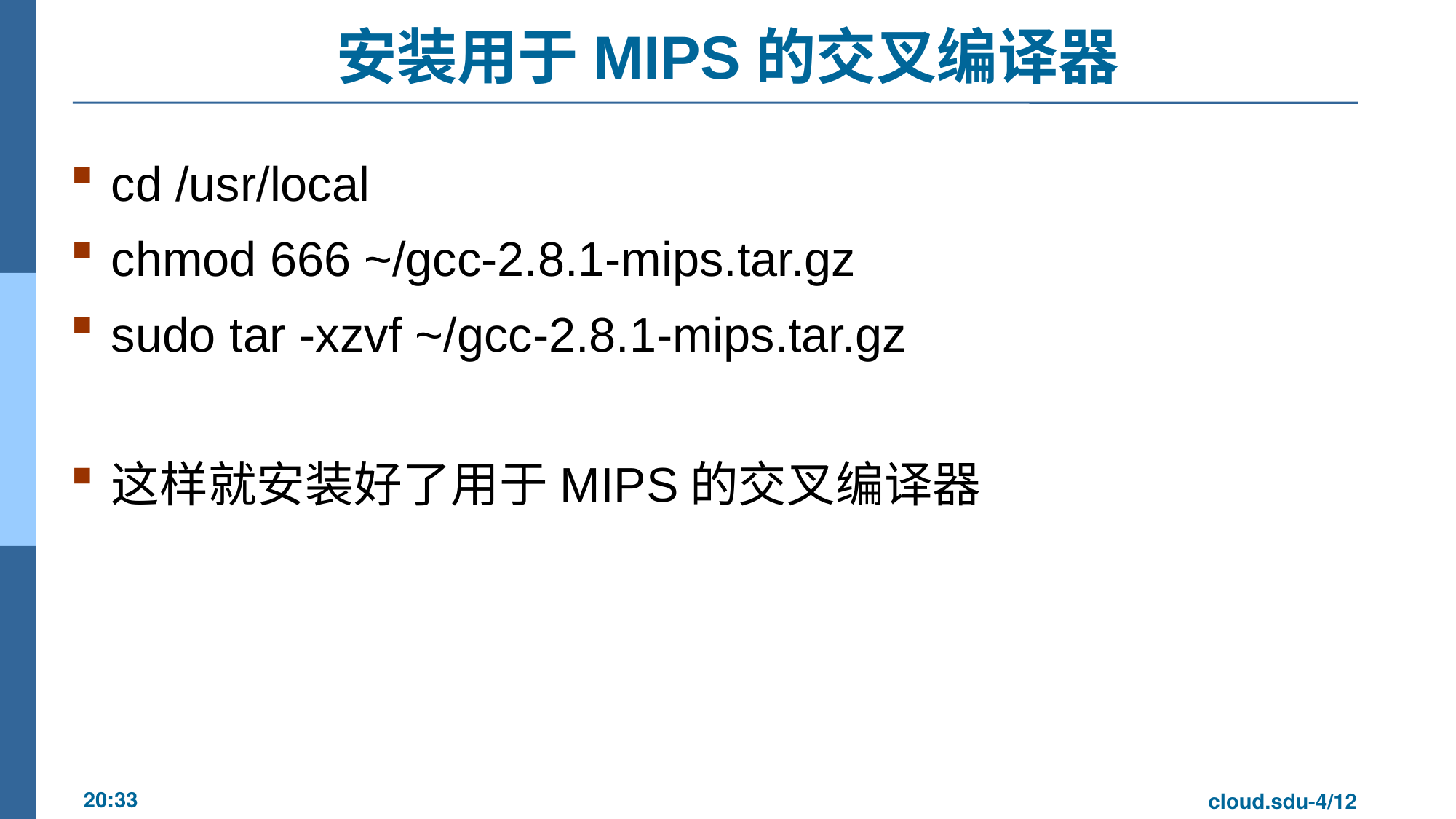

# 安装用于MIPS的交叉编译器
cd /usr/local
chmod 666 ~/gcc-2.8.1-mips.tar.gz
sudo tar -xzvf ~/gcc-2.8.1-mips.tar.gz

这样就安装好了用于MIPS的交叉编译器